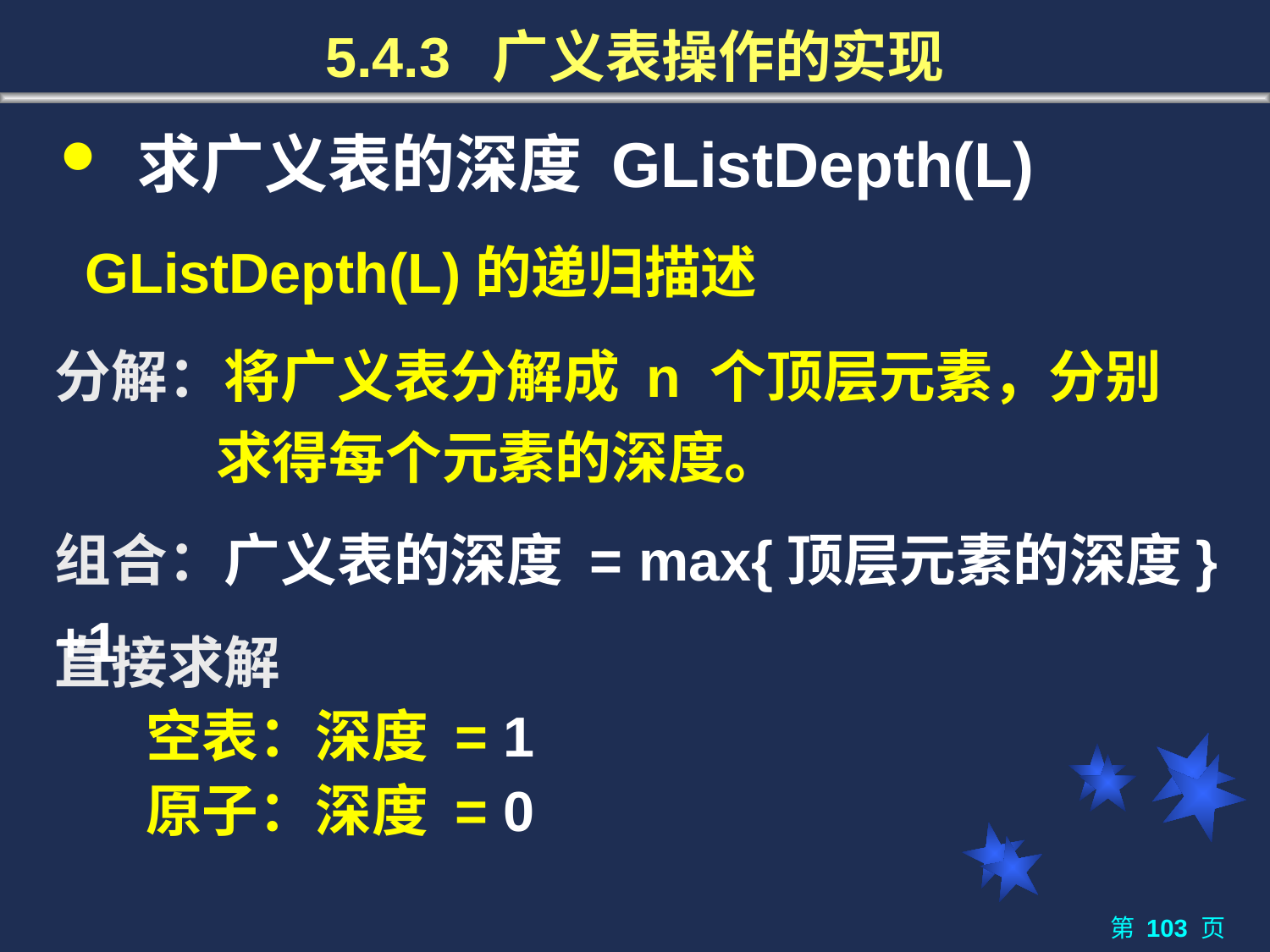

5.4.3  广义表操作的实现
 求广义表的深度 GListDepth(L)
GListDepth(L)的递归描述
分解：将广义表分解成 n 个顶层元素，分别求得每个元素的深度。
组合：广义表的深度 = max{顶层元素的深度}+1
直接求解
      空表：深度 = 1
      原子：深度 = 0
第 103 页